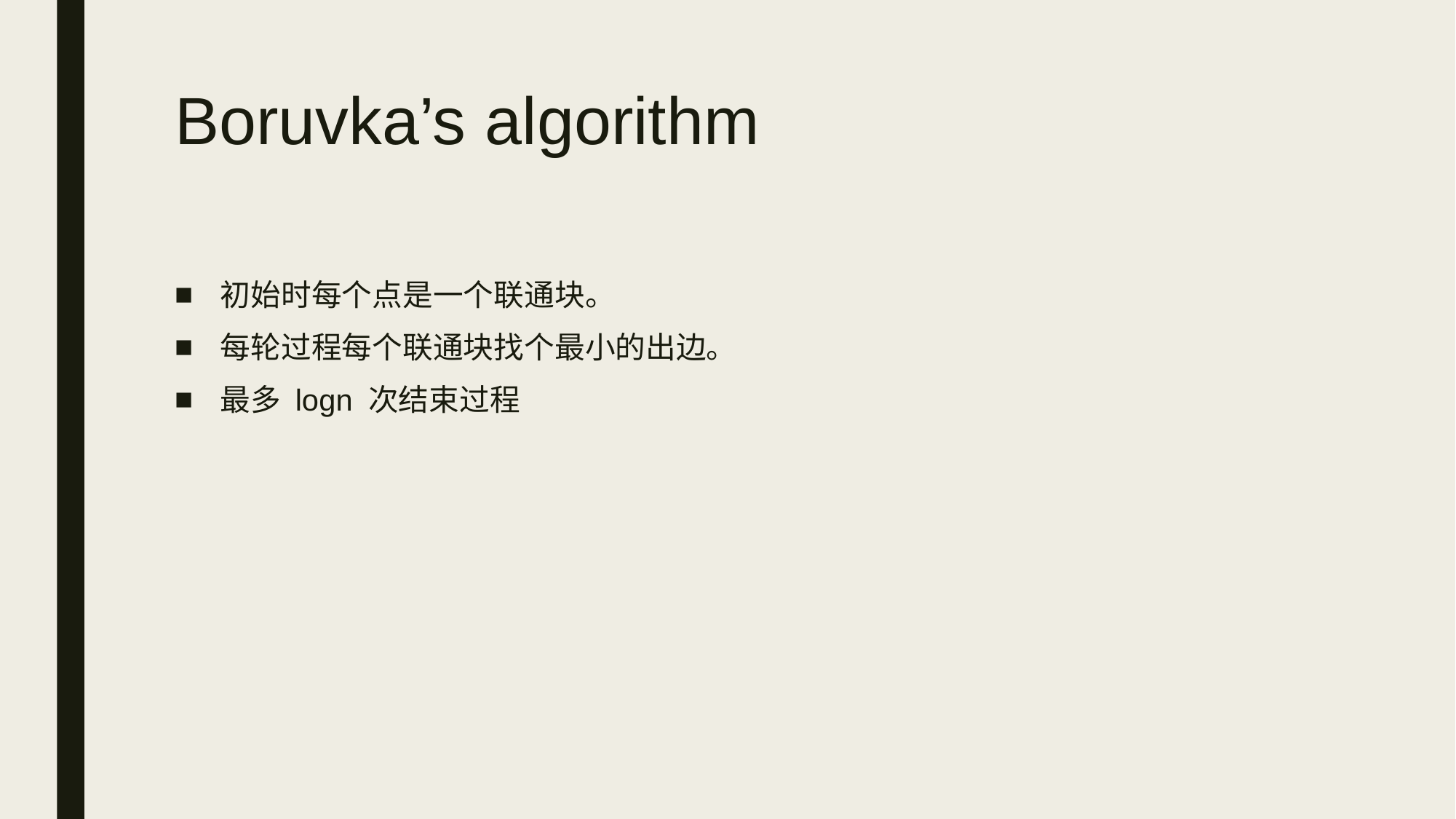

# Boruvka’s algorithm
初始时每个点是一个联通块。
每轮过程每个联通块找个最小的出边。
最多 logn 次结束过程